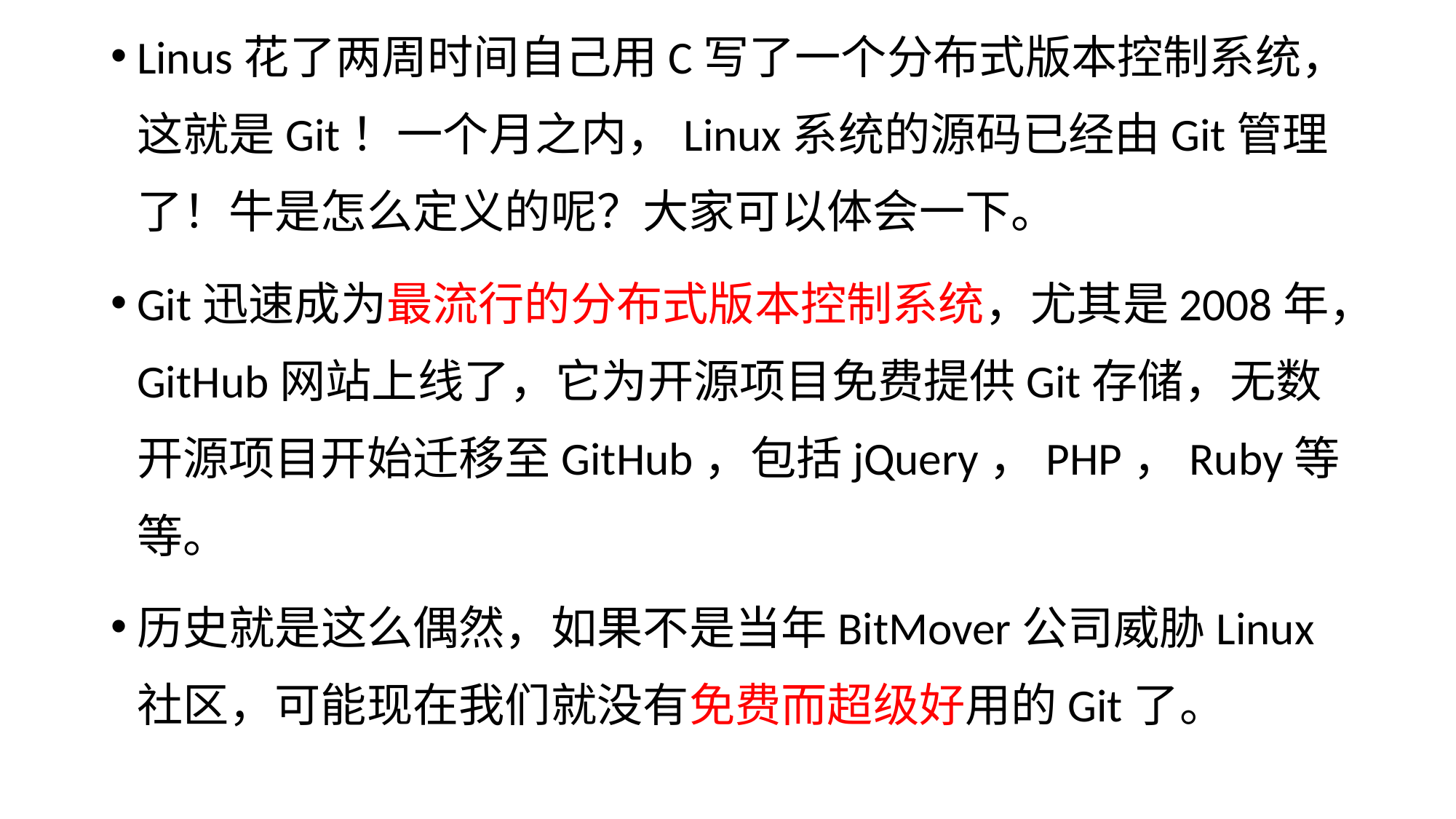

Linus花了两周时间自己用C写了一个分布式版本控制系统，这就是Git！一个月之内，Linux系统的源码已经由Git管理了！牛是怎么定义的呢？大家可以体会一下。
Git迅速成为最流行的分布式版本控制系统，尤其是2008年，GitHub网站上线了，它为开源项目免费提供Git存储，无数开源项目开始迁移至GitHub，包括jQuery，PHP，Ruby等等。
历史就是这么偶然，如果不是当年BitMover公司威胁Linux社区，可能现在我们就没有免费而超级好用的Git了。